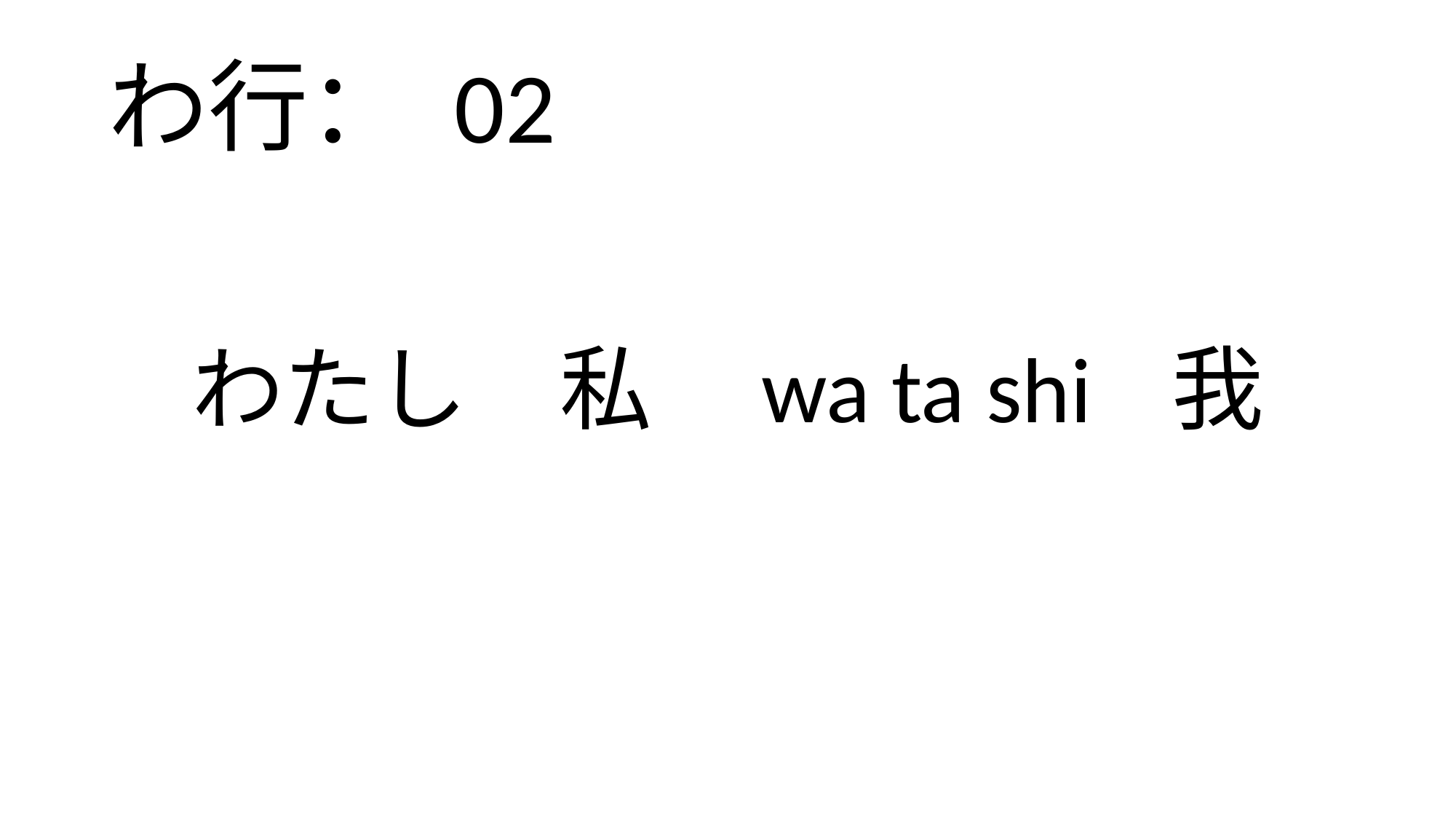

わ行： 02
# わたし　私　wa ta shi   我